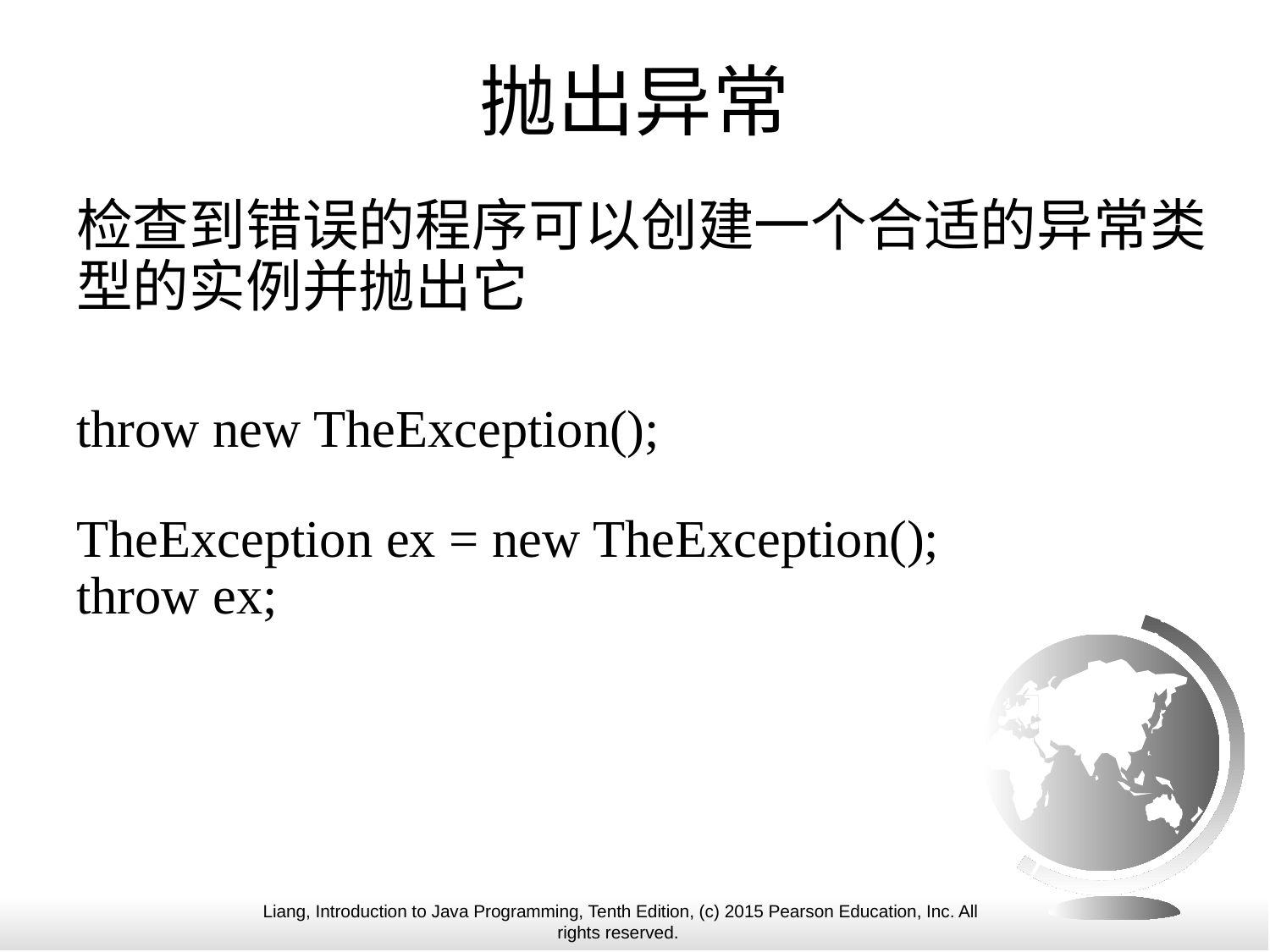

# 抛出异常
检查到错误的程序可以创建一个合适的异常类型的实例并抛出它

throw new TheException();
TheException ex = new TheException();
throw ex;
15